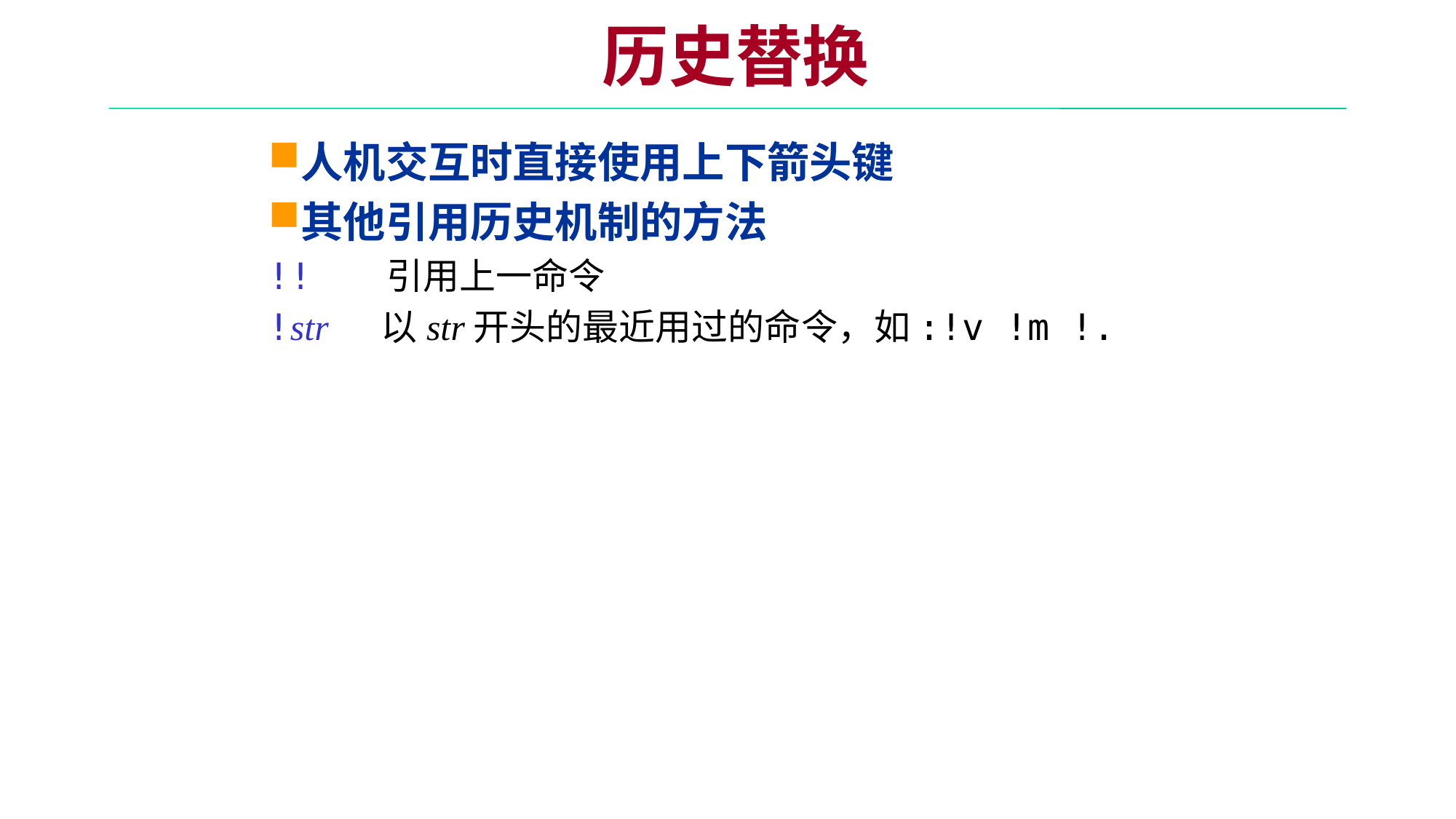

历史替换
人机交互时直接使用上下箭头键
其他引用历史机制的方法
!!   引用上一命令
!str  以str开头的最近用过的命令，如:!v !m !.